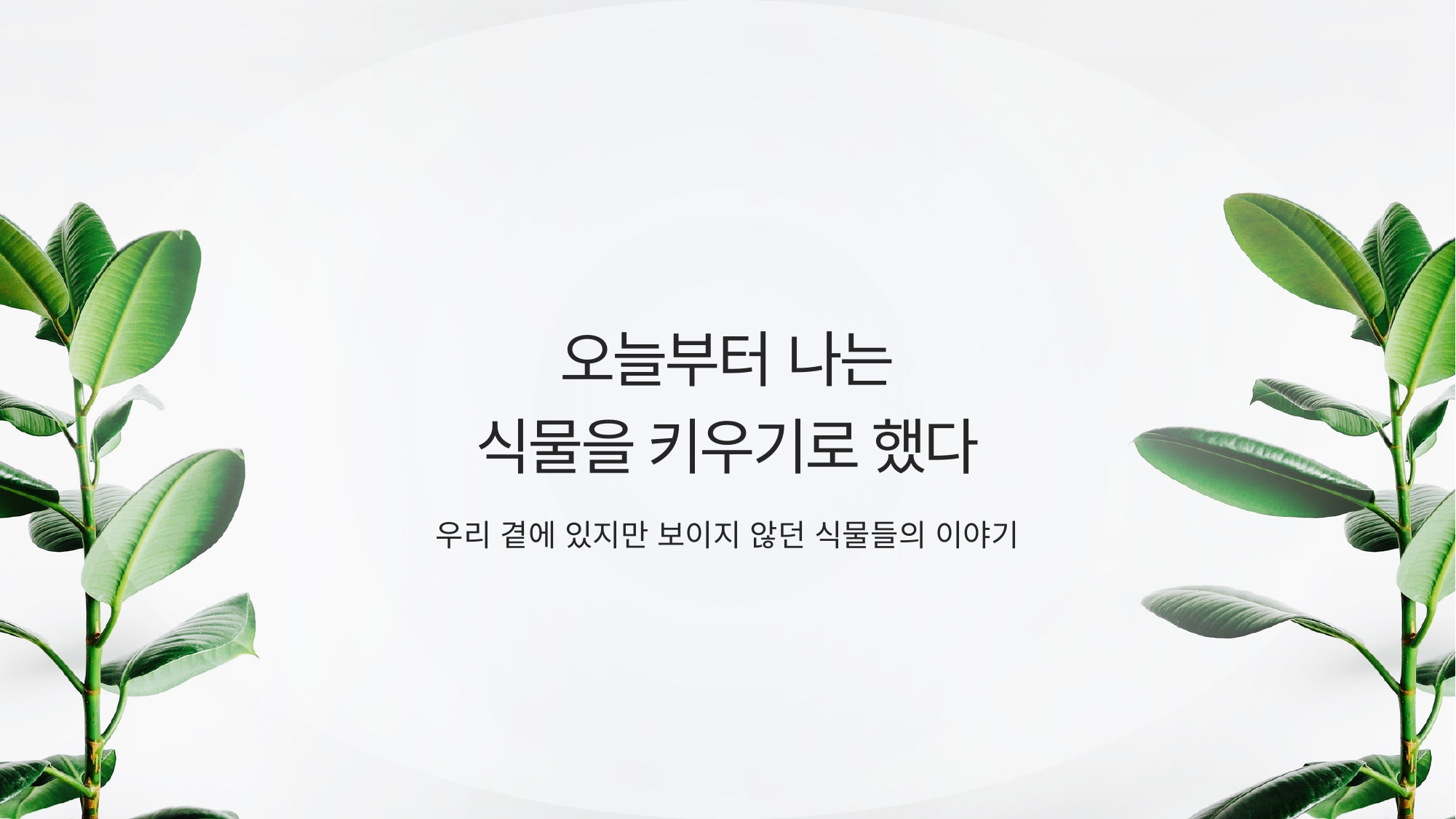

오늘부터 나는
식물을 키우기로 했다
우리 곁에 있지만 보이지 않던 식물들의 이야기